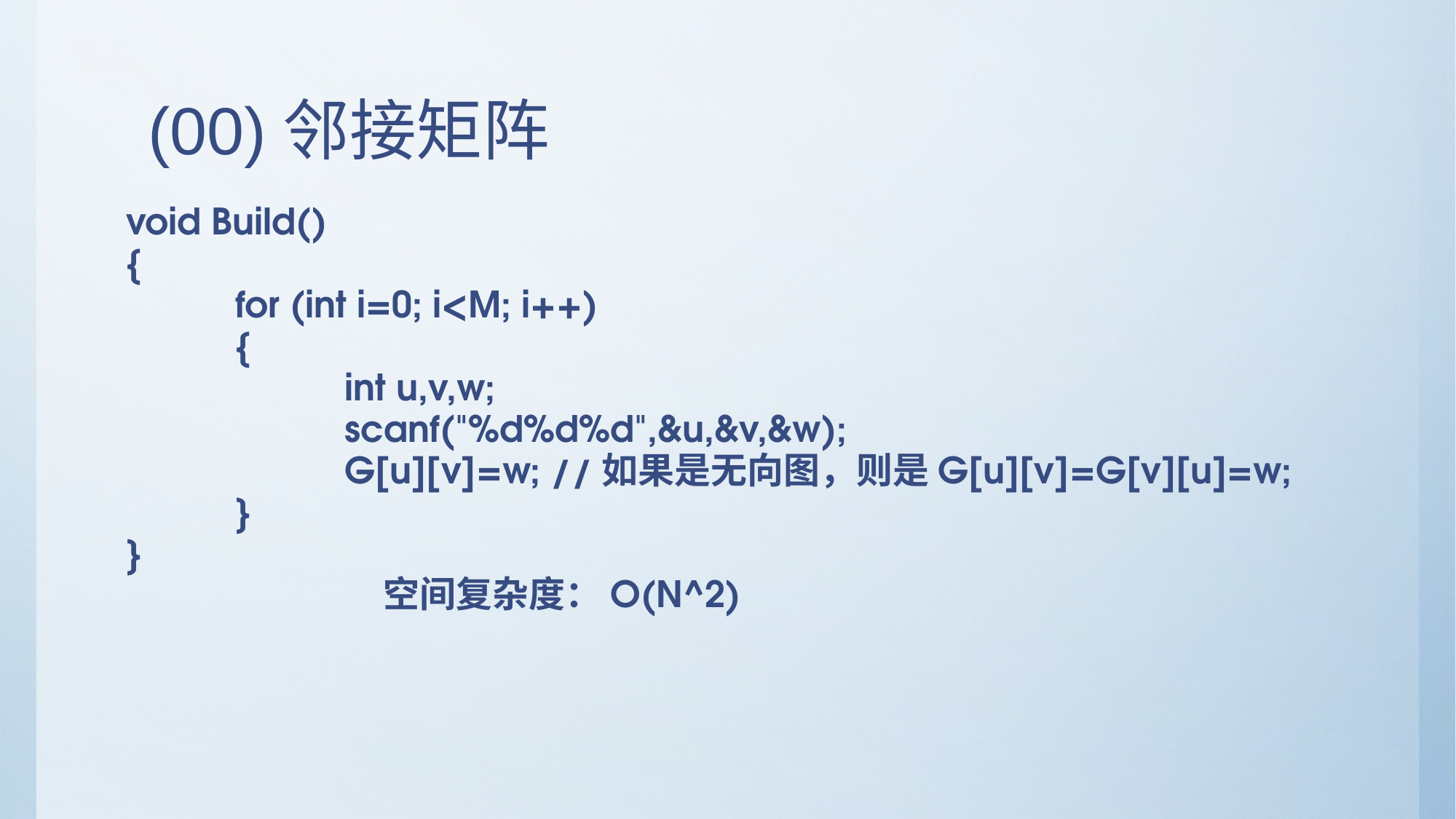

# (00)邻接矩阵
void Build()
{
	for (int i=0; i<M; i++)
	{
		int u,v,w;
		scanf("%d%d%d",&u,&v,&w);
		G[u][v]=w; //如果是无向图，则是G[u][v]=G[v][u]=w;
	}
}
空间复杂度：O(N^2)